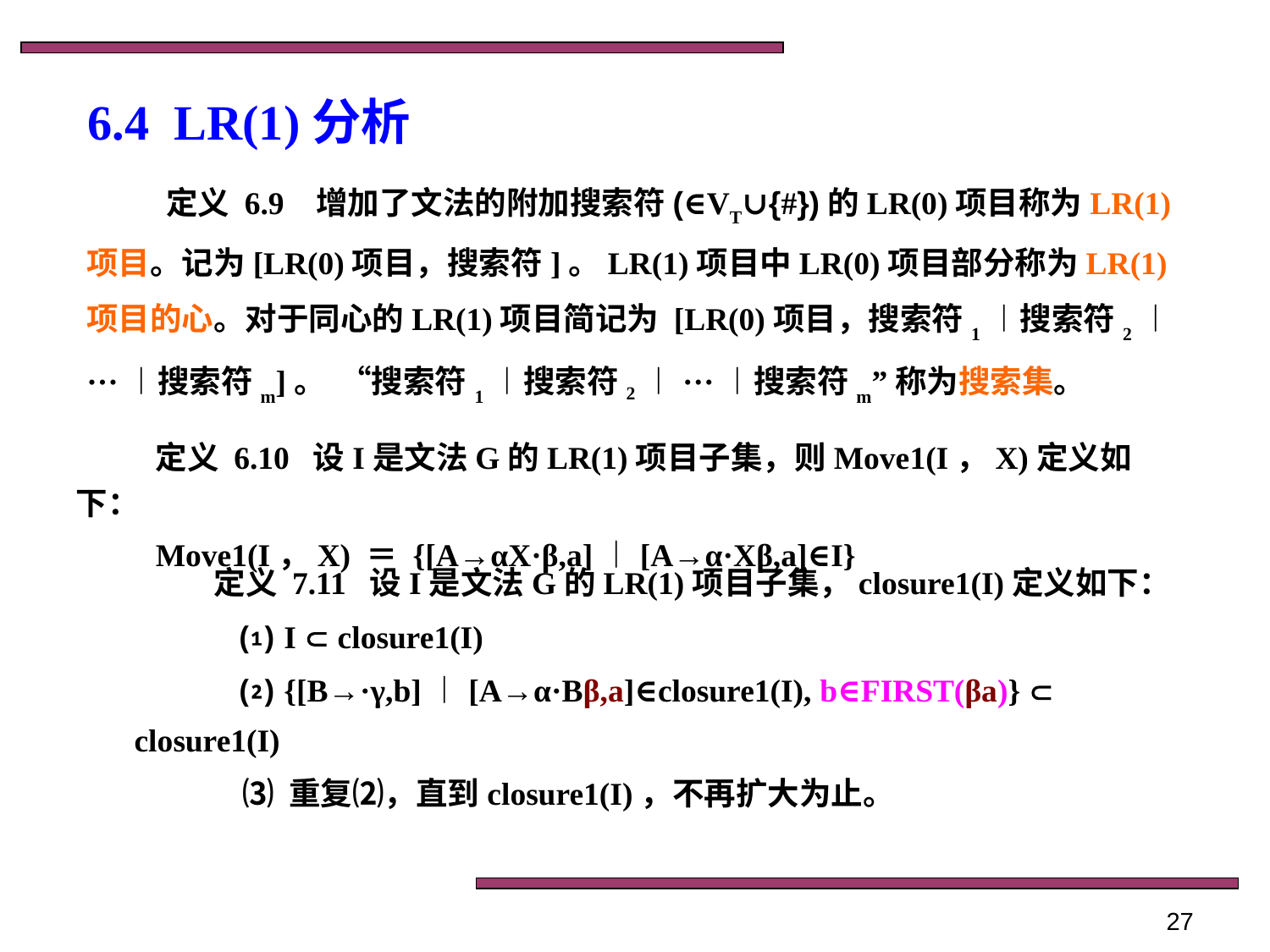

# 6.4  LR(1)分析
定义 6.9   增加了文法的附加搜索符(∈VT∪{#})的LR(0)项目称为LR(1)项目。记为[LR(0)项目，搜索符]。LR(1)项目中LR(0)项目部分称为LR(1)项目的心。对于同心的LR(1)项目简记为 [LR(0)项目，搜索符1︱搜索符2︱···︱搜索符m]。  “搜索符1︱搜索符2︱···︱搜索符m”称为搜索集。
定义 6.10  设I是文法G的LR(1)项目子集，则Move1(I，X)定义如下：
Move1(I，X) ＝ {[A→αX·β,a]︱[A→α·Xβ,a]∈I}
定义 7.11  设I是文法G的LR(1)项目子集，closure1(I)定义如下：
   ⑴ I ⊂ closure1(I)
   ⑵ {[B→·γ,b]︱[A→α·Bβ,a]∈closure1(I), b∈FIRST(βa)} ⊂ closure1(I)
    ⑶ 重复⑵，直到closure1(I)，不再扩大为止。
27